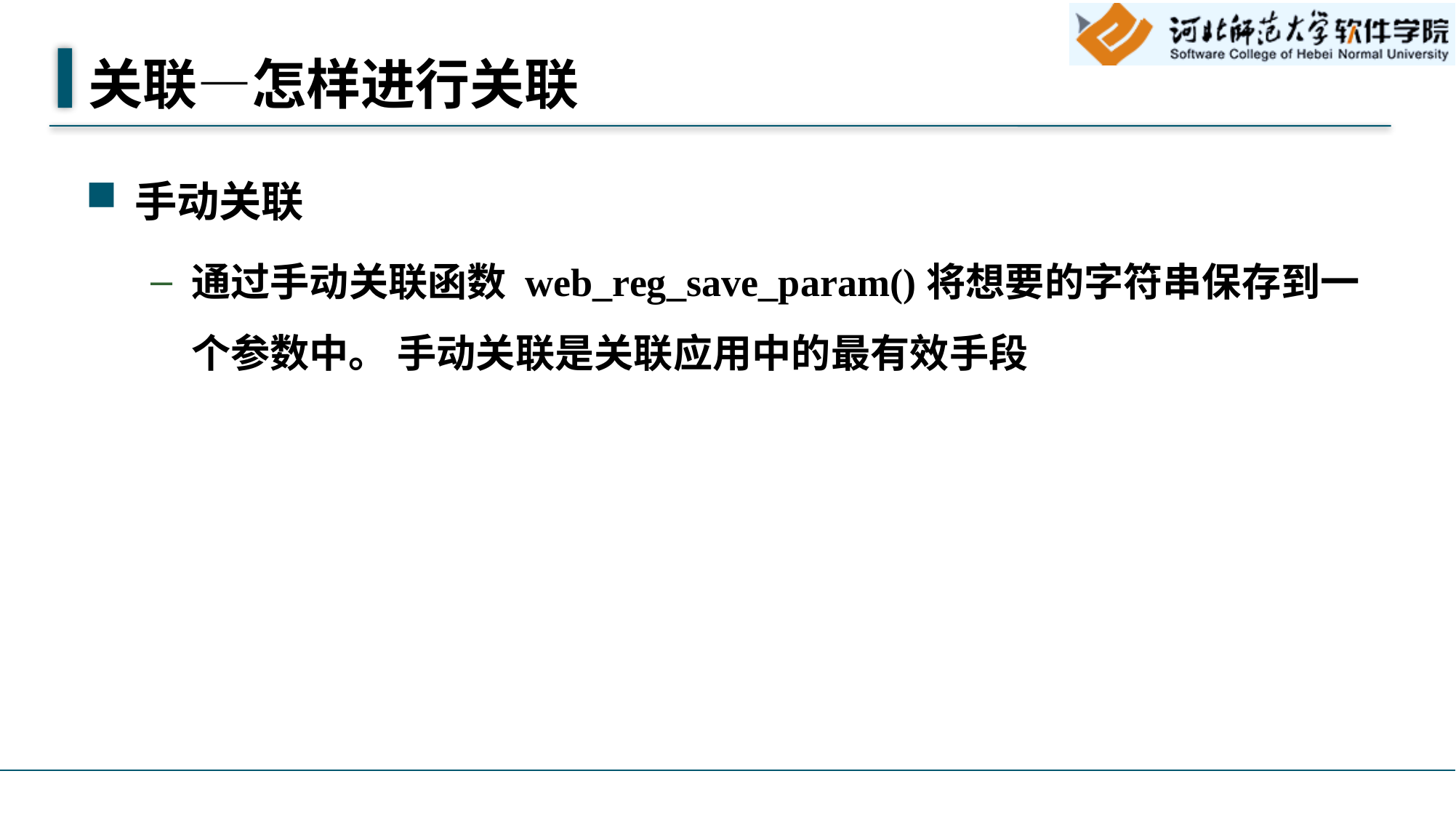

# 关联—怎样进行关联
手动关联
通过手动关联函数 web_reg_save_param()将想要的字符串保存到一个参数中。 手动关联是关联应用中的最有效手段